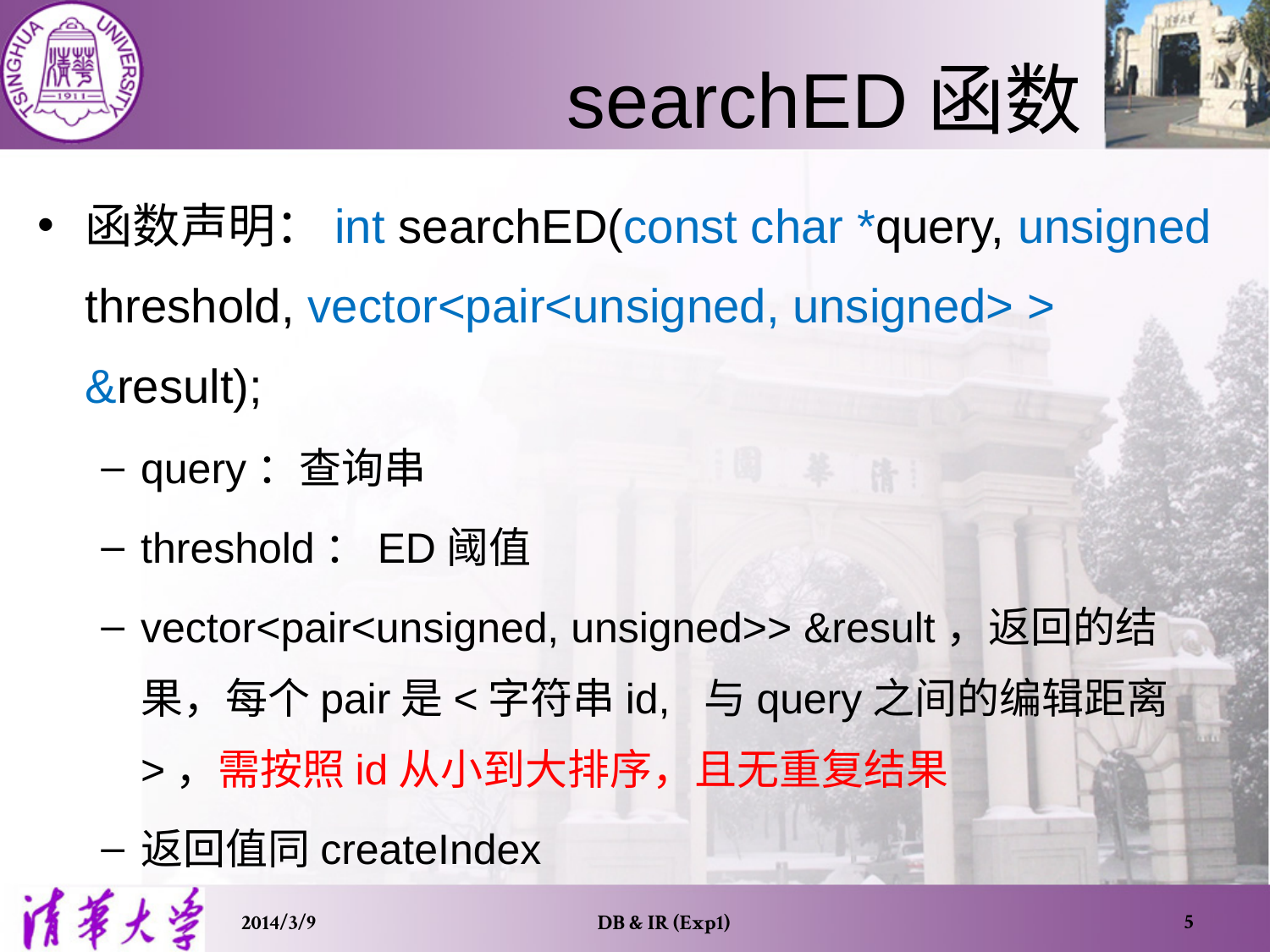

# searchED函数
函数声明：int searchED(const char *query, unsigned threshold, vector<pair<unsigned, unsigned> > &result);
query：查询串
threshold：ED阈值
vector<pair<unsigned, unsigned>> &result，返回的结果，每个pair是<字符串id,  与query之间的编辑距离>，需按照id从小到大排序，且无重复结果
返回值同createIndex

2014/3/9
DB & IR (Exp1)
5